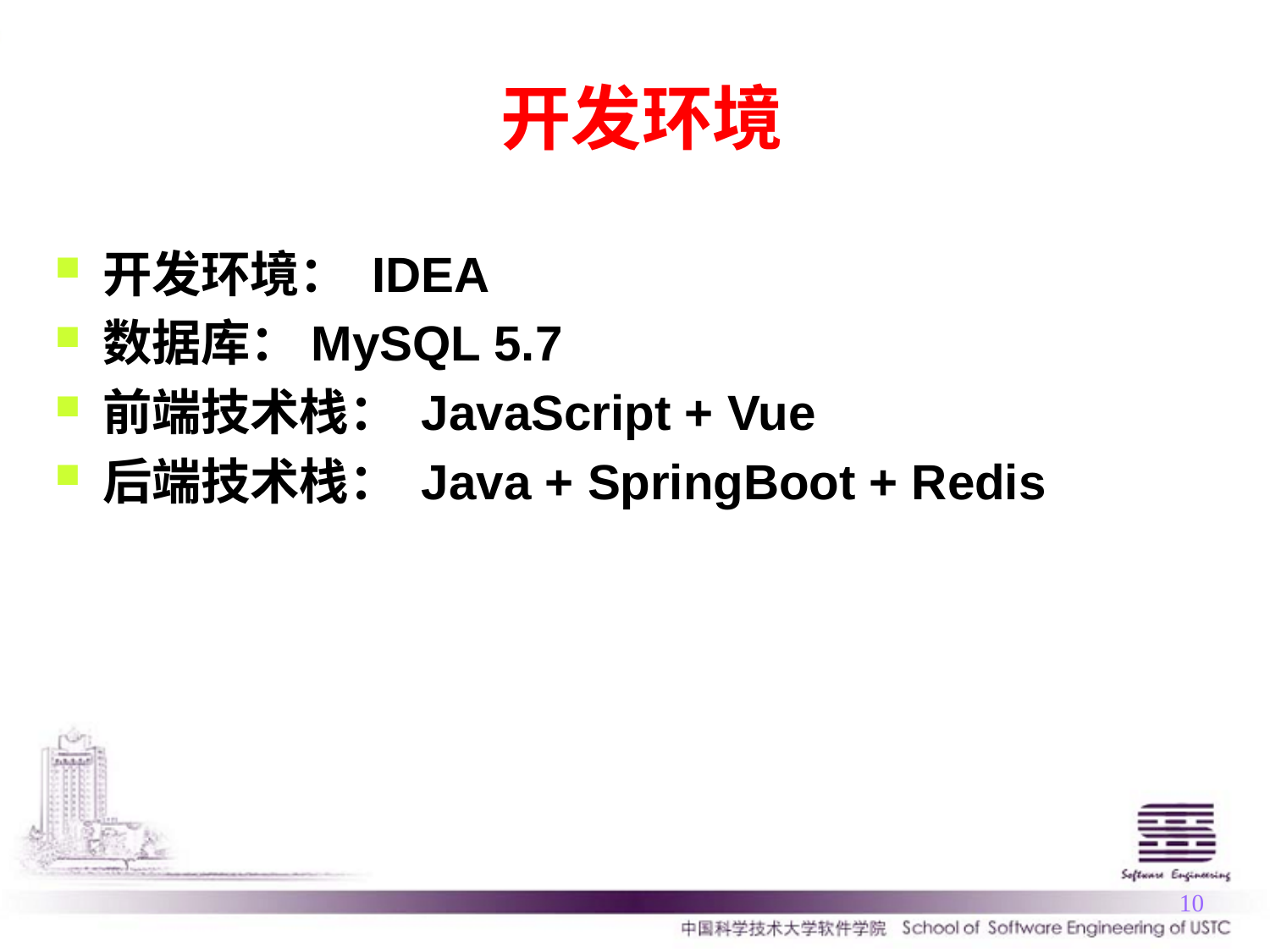

开发环境

开发环境： IDEA
数据库：MySQL 5.7
前端技术栈： JavaScript + Vue
后端技术栈： Java + SpringBoot + Redis
10